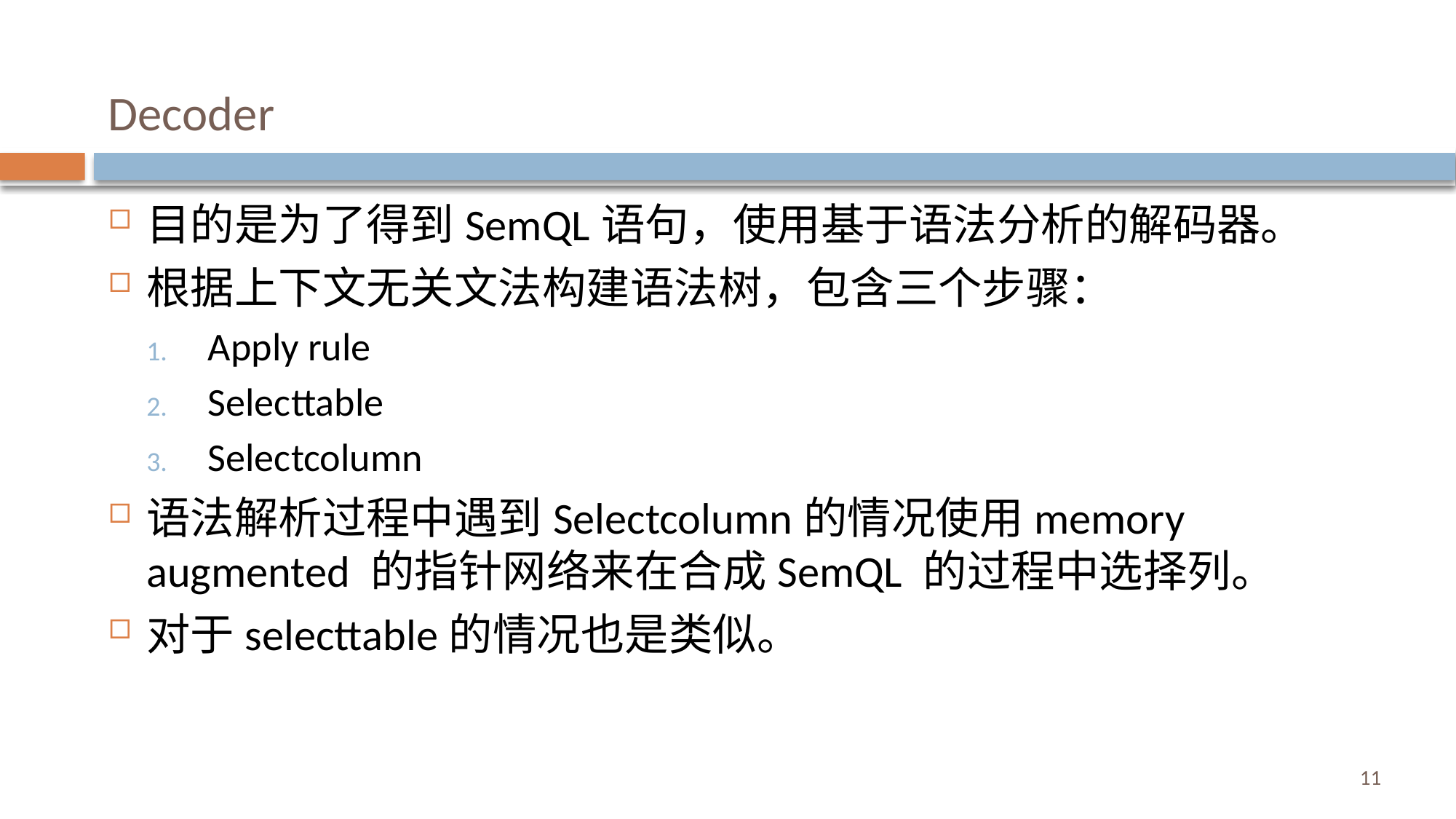

# Decoder
目的是为了得到SemQL语句，使用基于语法分析的解码器。
根据上下文无关文法构建语法树，包含三个步骤：
Apply rule
Selecttable
Selectcolumn
语法解析过程中遇到Selectcolumn的情况使用memory augmented 的指针网络来在合成SemQL 的过程中选择列。
对于selecttable的情况也是类似。
11